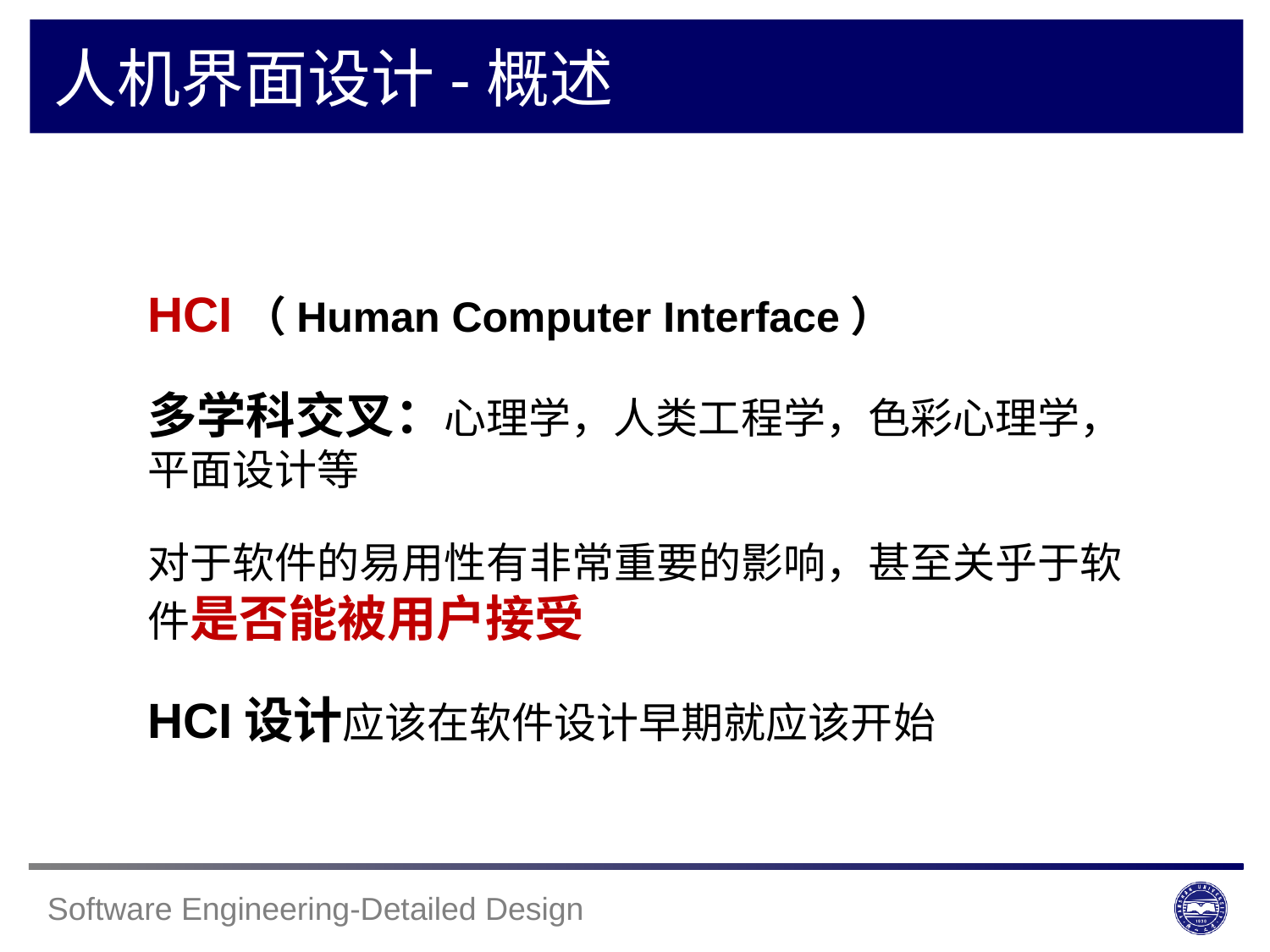

人机界面设计-概述
HCI（Human Computer Interface）
多学科交叉：心理学，人类工程学，色彩心理学，平面设计等
对于软件的易用性有非常重要的影响，甚至关乎于软件是否能被用户接受
HCI设计应该在软件设计早期就应该开始